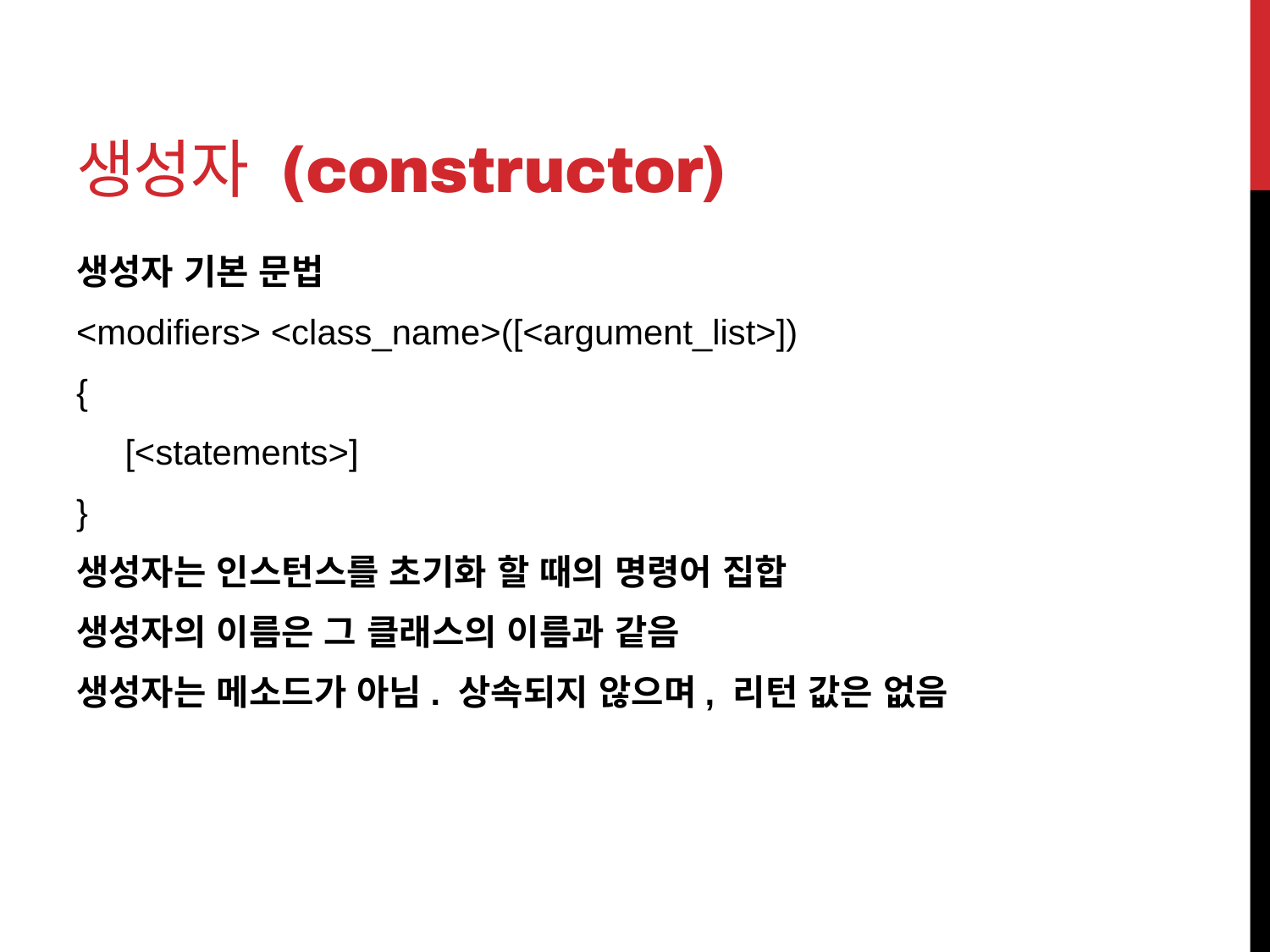

# 생성자 (constructor)
생성자 기본 문법
<modifiers> <class_name>([<argument_list>])
{
     [<statements>]
}
생성자는 인스턴스를 초기화 할 때의 명령어 집합
생성자의 이름은 그 클래스의 이름과 같음
생성자는 메소드가 아님. 상속되지 않으며, 리턴 값은 없음